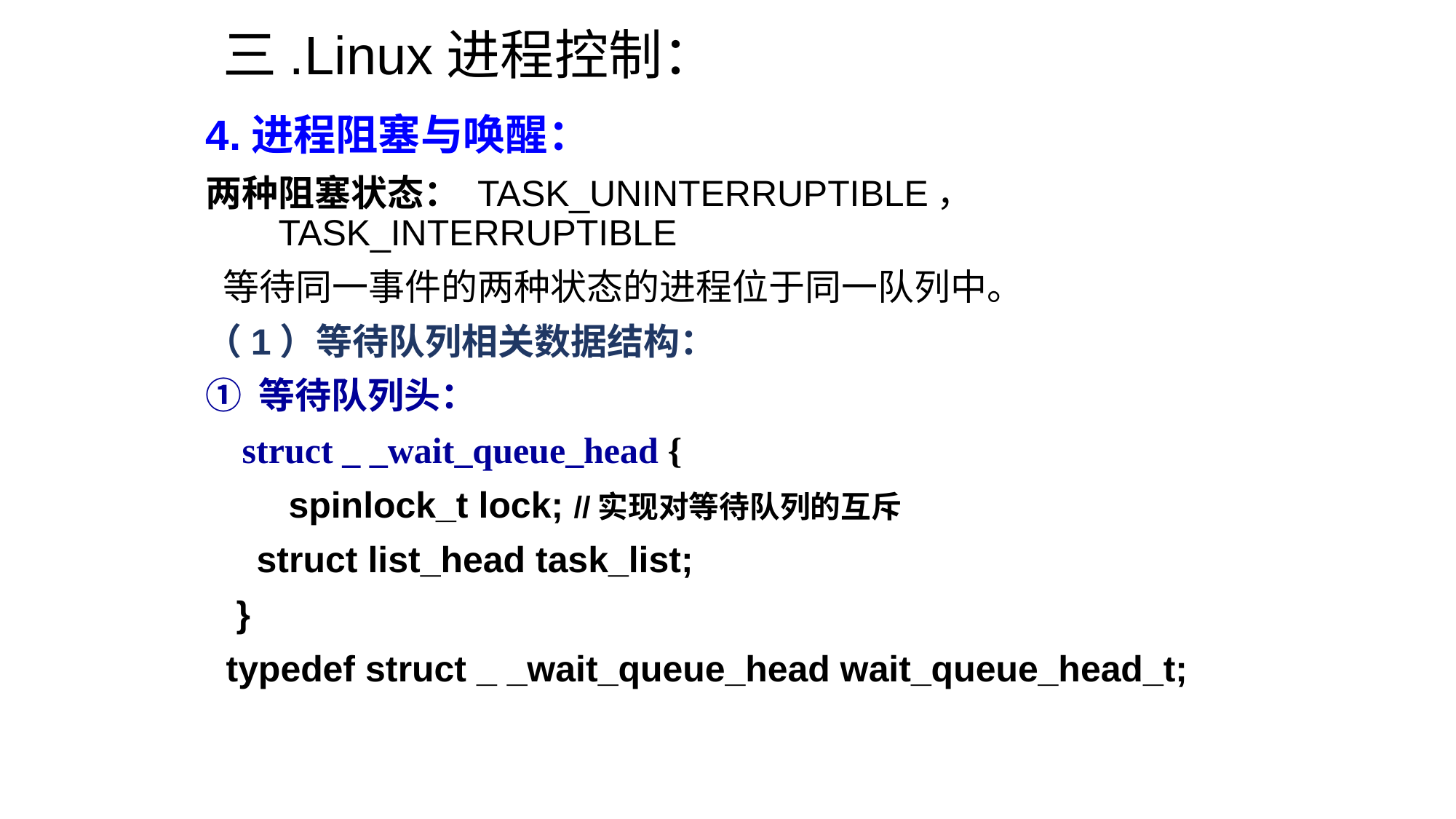

# 三.Linux进程控制：
4.进程阻塞与唤醒：
两种阻塞状态： TASK_UNINTERRUPTIBLE， TASK_INTERRUPTIBLE
 等待同一事件的两种状态的进程位于同一队列中。
（1）等待队列相关数据结构：
① 等待队列头：
    struct _ _wait_queue_head {
  	 spinlock_t lock; //实现对等待队列的互斥
     struct list_head task_list;
   }
  typedef struct _ _wait_queue_head wait_queue_head_t;